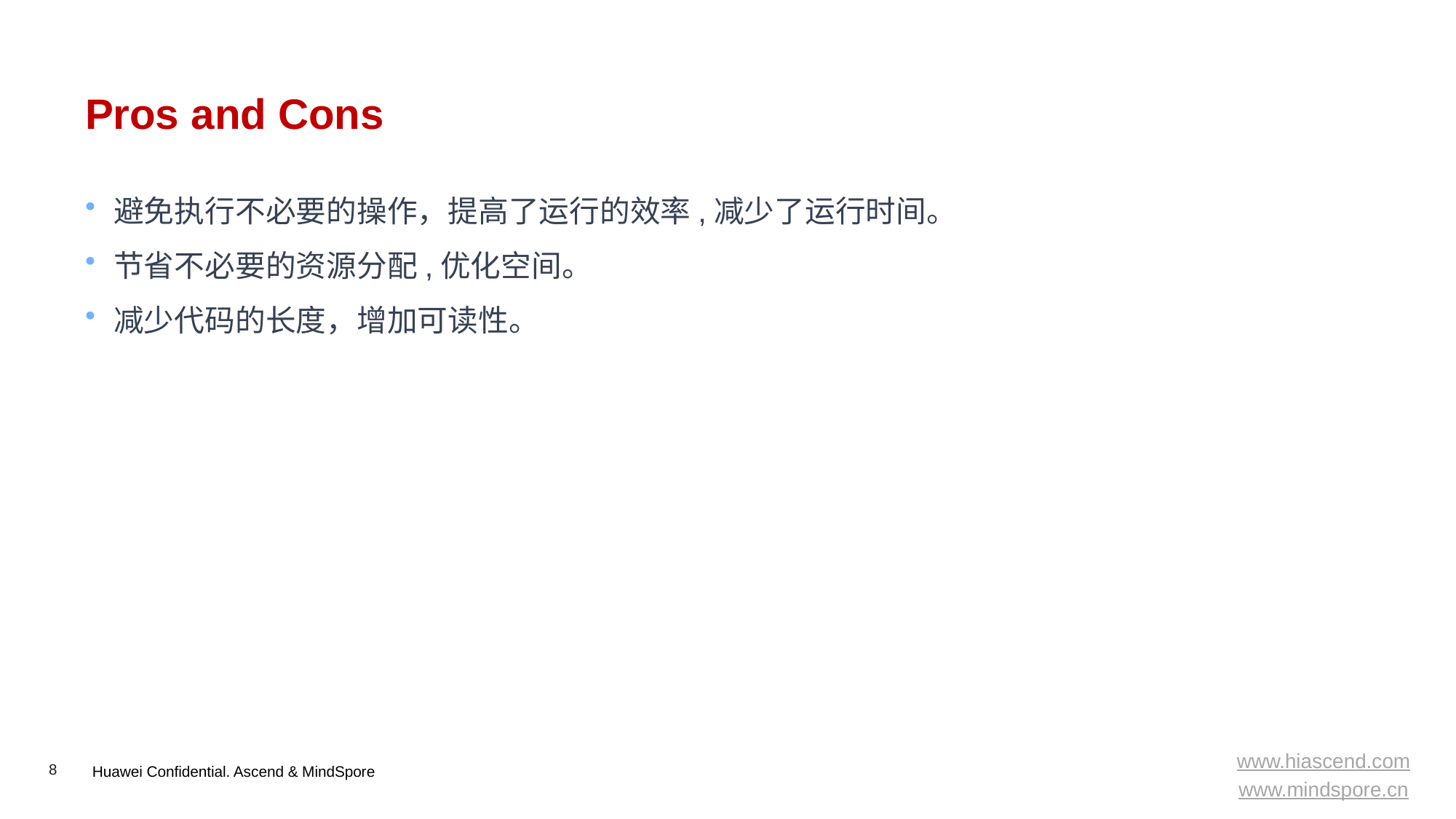

# Pros and Cons
避免执行不必要的操作，提高了运行的效率,减少了运行时间。
节省不必要的资源分配,优化空间。
减少代码的长度，增加可读性。